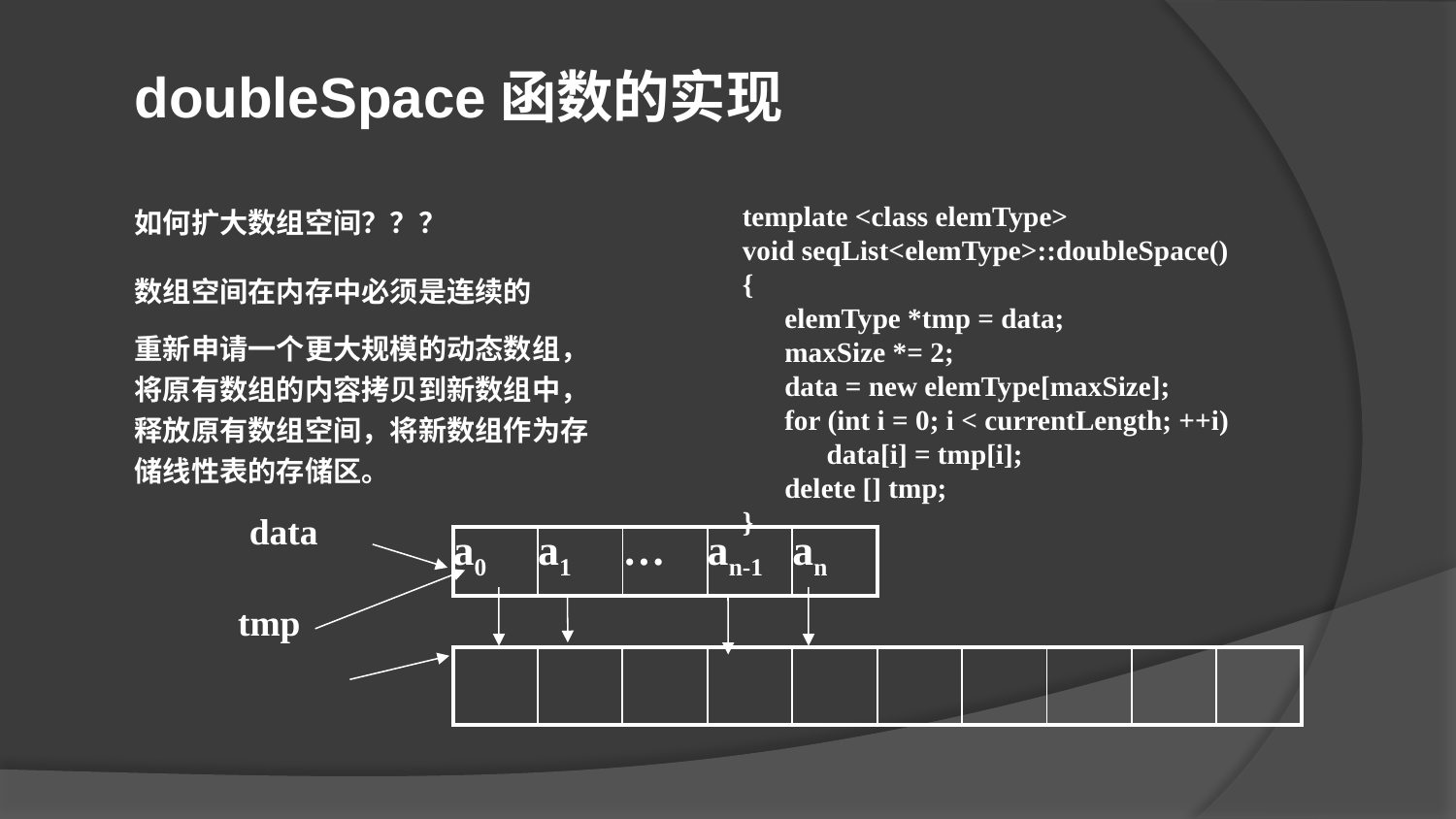

doubleSpace函数的实现
如何扩大数组空间？？？
template <class elemType>
void seqList<elemType>::doubleSpace()
{
      elemType *tmp = data;
      maxSize *= 2;
      data = new elemType[maxSize];
      for (int i = 0; i < currentLength; ++i)
            data[i] = tmp[i];
      delete [] tmp;
}
数组空间在内存中必须是连续的
重新申请一个更大规模的动态数组，将原有数组的内容拷贝到新数组中，释放原有数组空间，将新数组作为存储线性表的存储区。
data
| a0 | a1 | … | an-1 | an |
| --- | --- | --- | --- | --- |

tmp

|  |  |  |  |  |  |  |  |  |  |
| --- | --- | --- | --- | --- | --- | --- | --- | --- | --- |